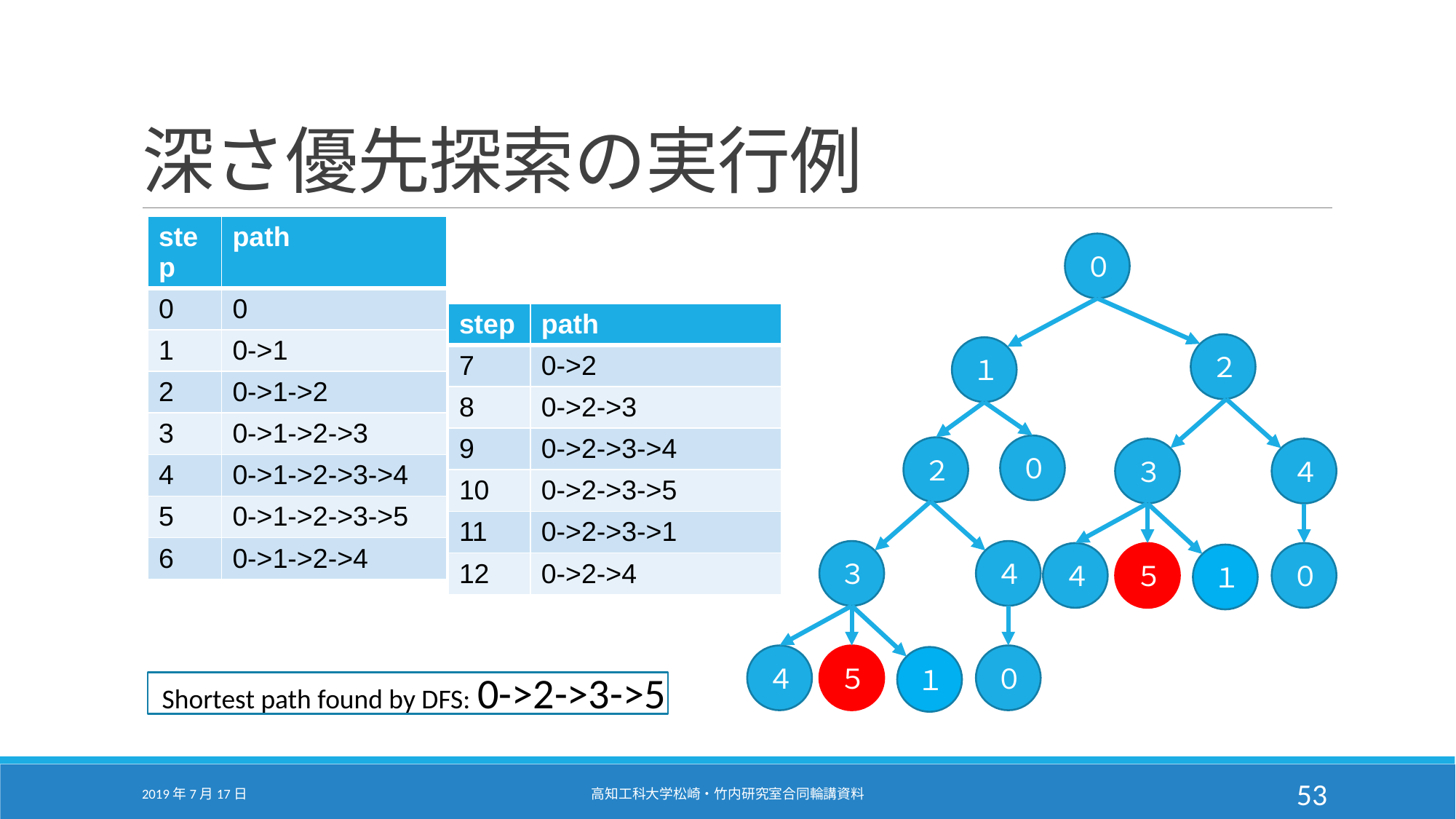

# 深さ優先探索の実行例
| step | path |
| --- | --- |
| 0 | 0 |
| 1 | 0->1 |
| 2 | 0->1->2 |
| 3 | 0->1->2->3 |
| 4 | 0->1->2->3->4 |
| 5 | 0->1->2->3->5 |
| 6 | 0->1->2->4 |
０
| step | path |
| --- | --- |
| 7 | 0->2 |
| 8 | 0->2->3 |
| 9 | 0->2->3->4 |
| 10 | 0->2->3->5 |
| 11 | 0->2->3->1 |
| 12 | 0->2->4 |
２
１
０
２
４
３
４
３
４
５
０
１
４
５
０
１
Shortest path found by DFS: 0->2->3->5

2019年7月17日
高知工科大学松崎・竹内研究室合同輪講資料
53